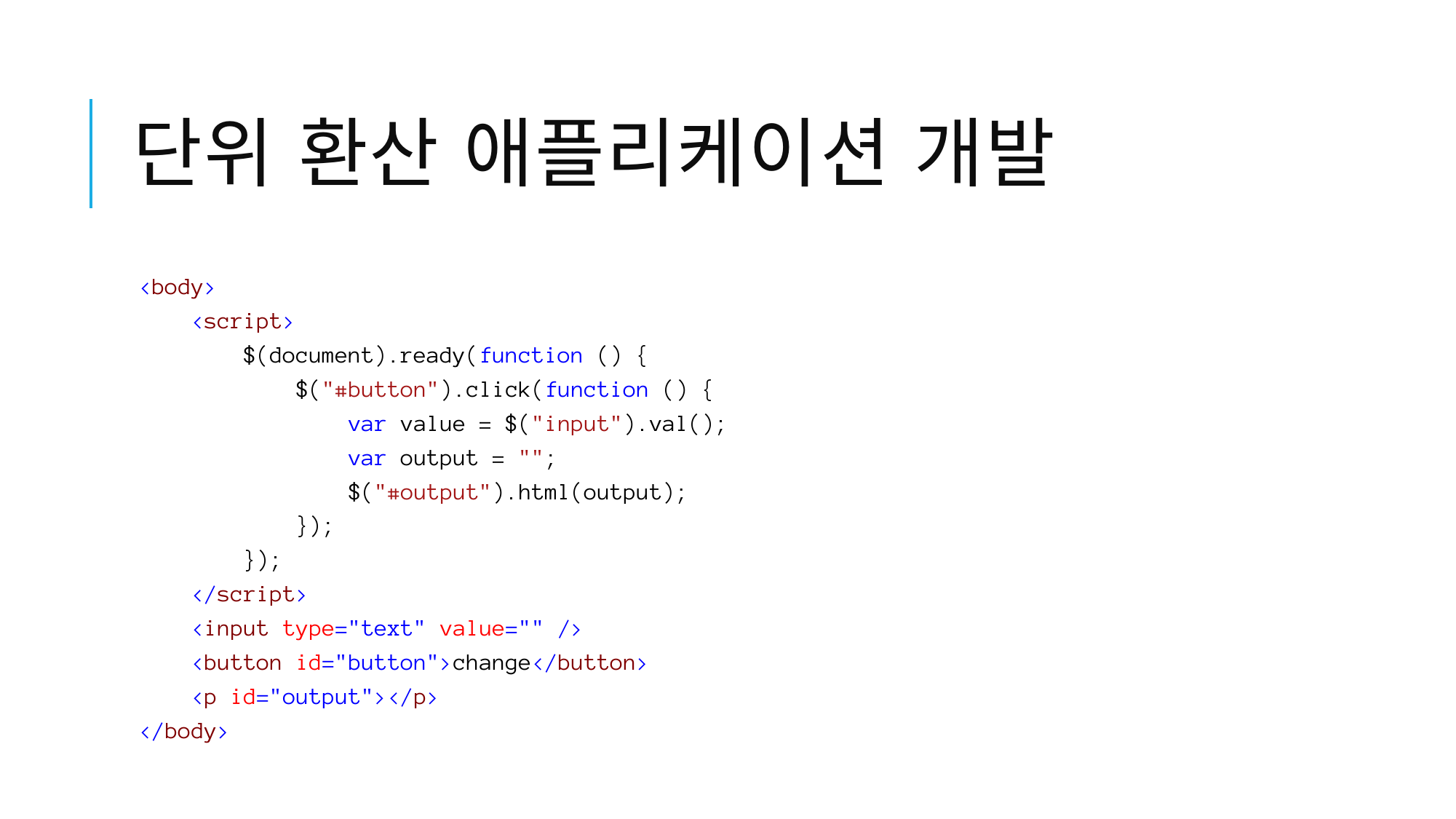

# 단위 환산 애플리케이션 개발
<body>
    <script>
        $(document).ready(function () {
            $("#button").click(function () {
                var value = $("input").val();
                var output = "";
                $("#output").html(output);
            });
        });
    </script>
    <input type="text" value="" />
    <button id="button">change</button>
    <p id="output"></p>
</body>